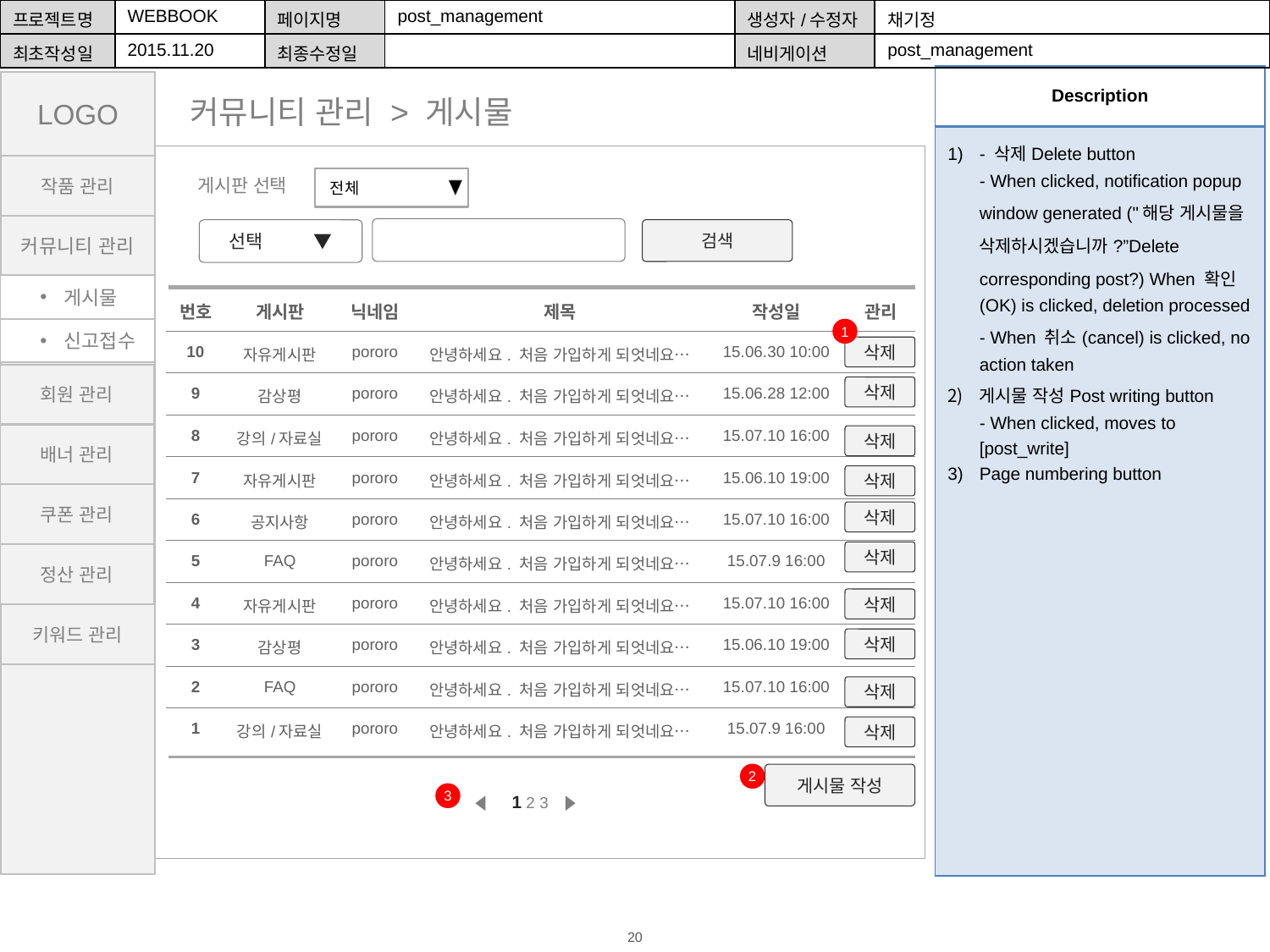

| 프로젝트명 | WEBBOOK | 페이지명 | post\_management | 생성자/수정자 | 채기정 |
| --- | --- | --- | --- | --- | --- |
| 최초작성일 | 2015.11.20 | 최종수정일 |  | 네비게이션 | post\_management |
| Description |
| --- |
| - 삭제Delete button - When clicked, notification popup window generated ("해당 게시물을 삭제하시겠습니까?”Delete corresponding post?) When 확인(OK) is clicked, deletion processed - When 취소(cancel) is clicked, no action taken 게시물 작성Post writing button - When clicked, moves to [post\_write] Page numbering button |

LOGO
커뮤니티 관리 > 게시물

작품 관리
게시판 선택
전체

커뮤니티 관리

선택          ▼
검색
게시물
| 번호 | 게시판 | 닉네임 | 제목 | 작성일 | 관리 |
| --- | --- | --- | --- | --- | --- |
| 10 | 자유게시판 | pororo | 안녕하세요. 처음 가입하게 되엇네요… | 15.06.30 10:00 |  |
| 9 | 감상평 | pororo | 안녕하세요. 처음 가입하게 되엇네요… | 15.06.28 12:00 |  |
| 8 | 강의/자료실 | pororo | 안녕하세요. 처음 가입하게 되엇네요… | 15.07.10 16:00 |  |
| 7 | 자유게시판 | pororo | 안녕하세요. 처음 가입하게 되엇네요… | 15.06.10 19:00 |  |
| 6 | 공지사항 | pororo | 안녕하세요. 처음 가입하게 되엇네요… | 15.07.10 16:00 |  |
| 5 | FAQ | pororo | 안녕하세요. 처음 가입하게 되엇네요… | 15.07.9 16:00 |  |
| 4 | 자유게시판 | pororo | 안녕하세요. 처음 가입하게 되엇네요… | 15.07.10 16:00 |  |
| 3 | 감상평 | pororo | 안녕하세요. 처음 가입하게 되엇네요… | 15.06.10 19:00 |  |
| 2 | FAQ | pororo | 안녕하세요. 처음 가입하게 되엇네요… | 15.07.10 16:00 |  |
| 1 | 강의/자료실 | pororo | 안녕하세요. 처음 가입하게 되엇네요… | 15.07.9 16:00 |  |
신고접수
1
삭제
회원 관리
삭제
배너 관리
삭제
삭제
쿠폰 관리
삭제
삭제
정산 관리
삭제
키워드 관리
삭제
삭제
삭제
2
게시물 작성
3
1 2 3